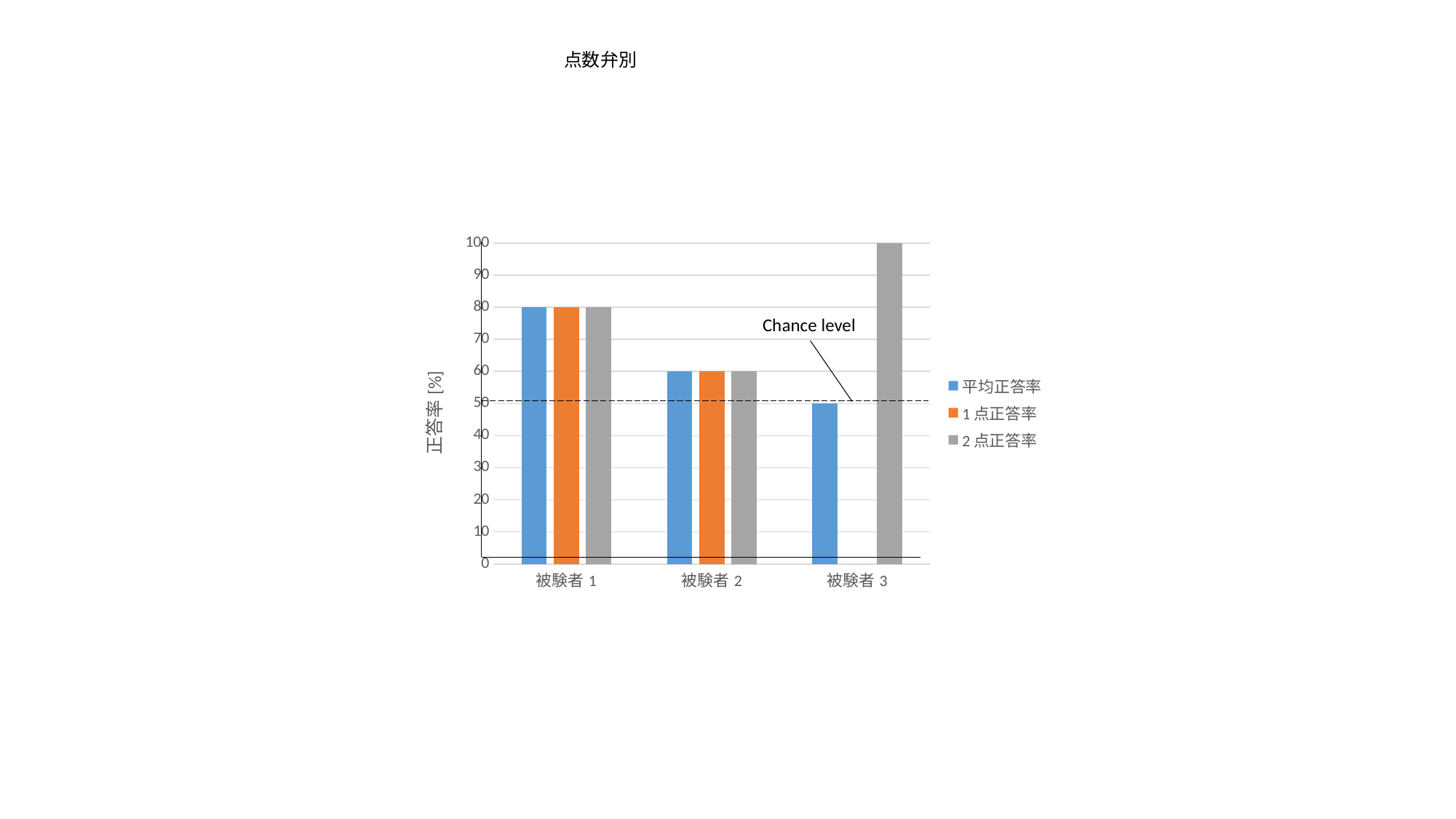

点数弁別

### Chart

| Category |  |  |  |
|---|---|---|---|
| 被験者1 | 80.0 | 80.0 | 80.0 |
| 被験者2 | 60.0 | 60.0 | 60.0 |
| 被験者3 | 50.0 | 0.0 | 100.0 |
Chance level